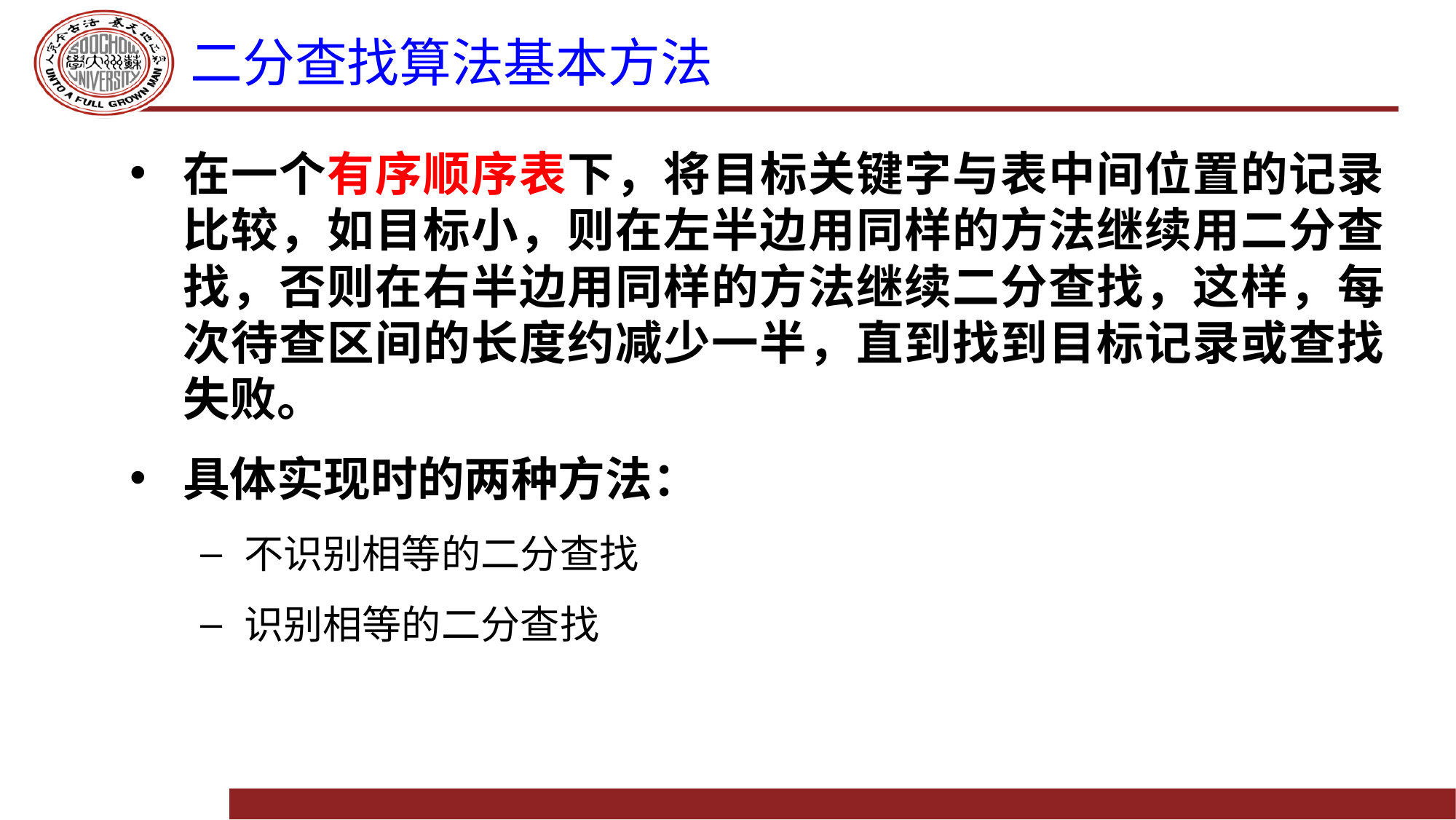

# 二分查找算法基本方法
在一个有序顺序表下，将目标关键字与表中间位置的记录比较，如目标小，则在左半边用同样的方法继续用二分查找，否则在右半边用同样的方法继续二分查找，这样，每次待查区间的长度约减少一半，直到找到目标记录或查找失败。
具体实现时的两种方法：
不识别相等的二分查找
识别相等的二分查找